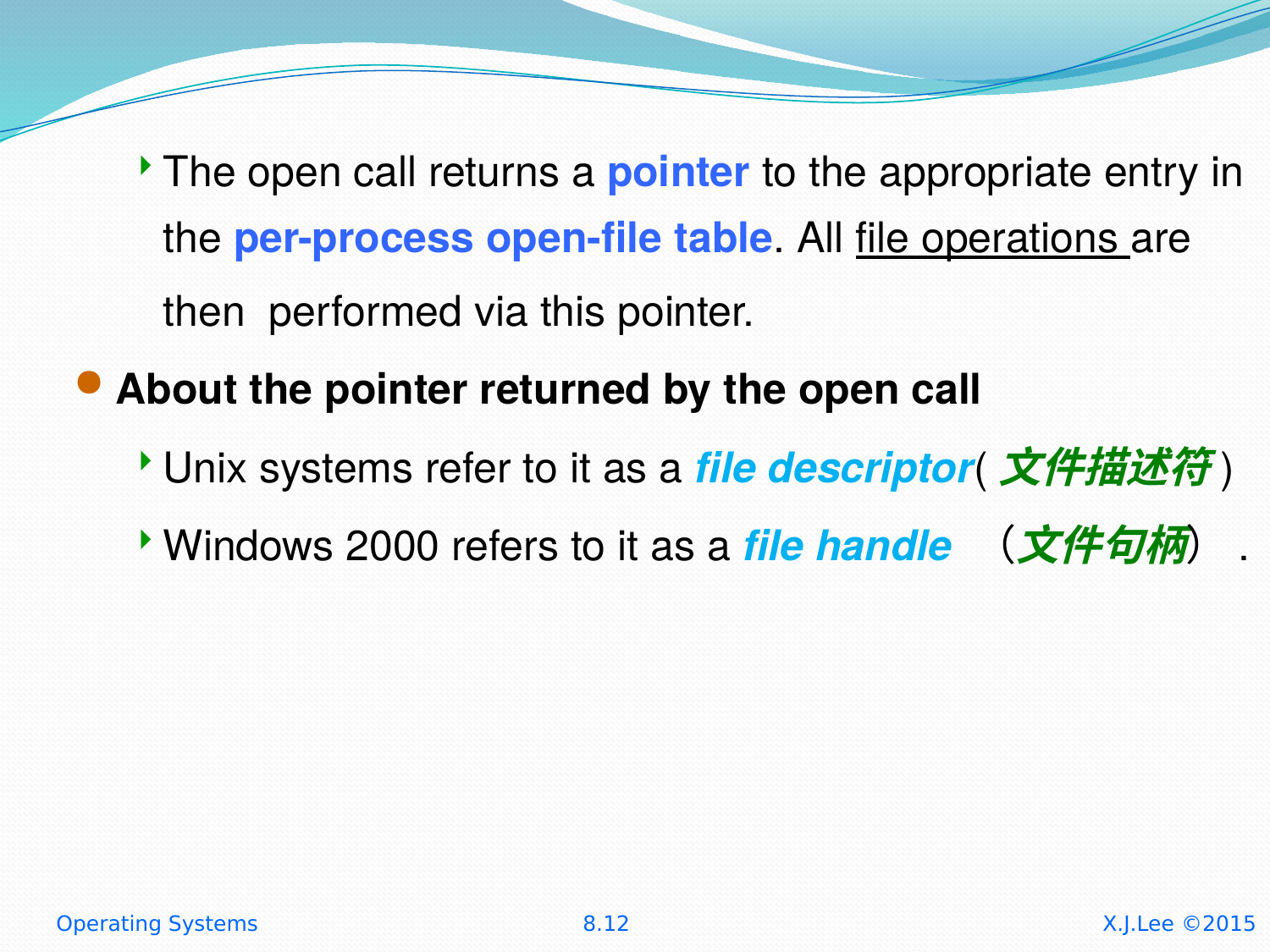

The open call returns a pointer to the appropriate entry in the per-process open-file table. All file operations are then  performed via this pointer.
About the pointer returned by the open call
Unix systems refer to it as a file descriptor(文件描述符)
Windows 2000 refers to it as a file handle （文件句柄）.
Operating Systems
8.12
X.J.Lee ©2015